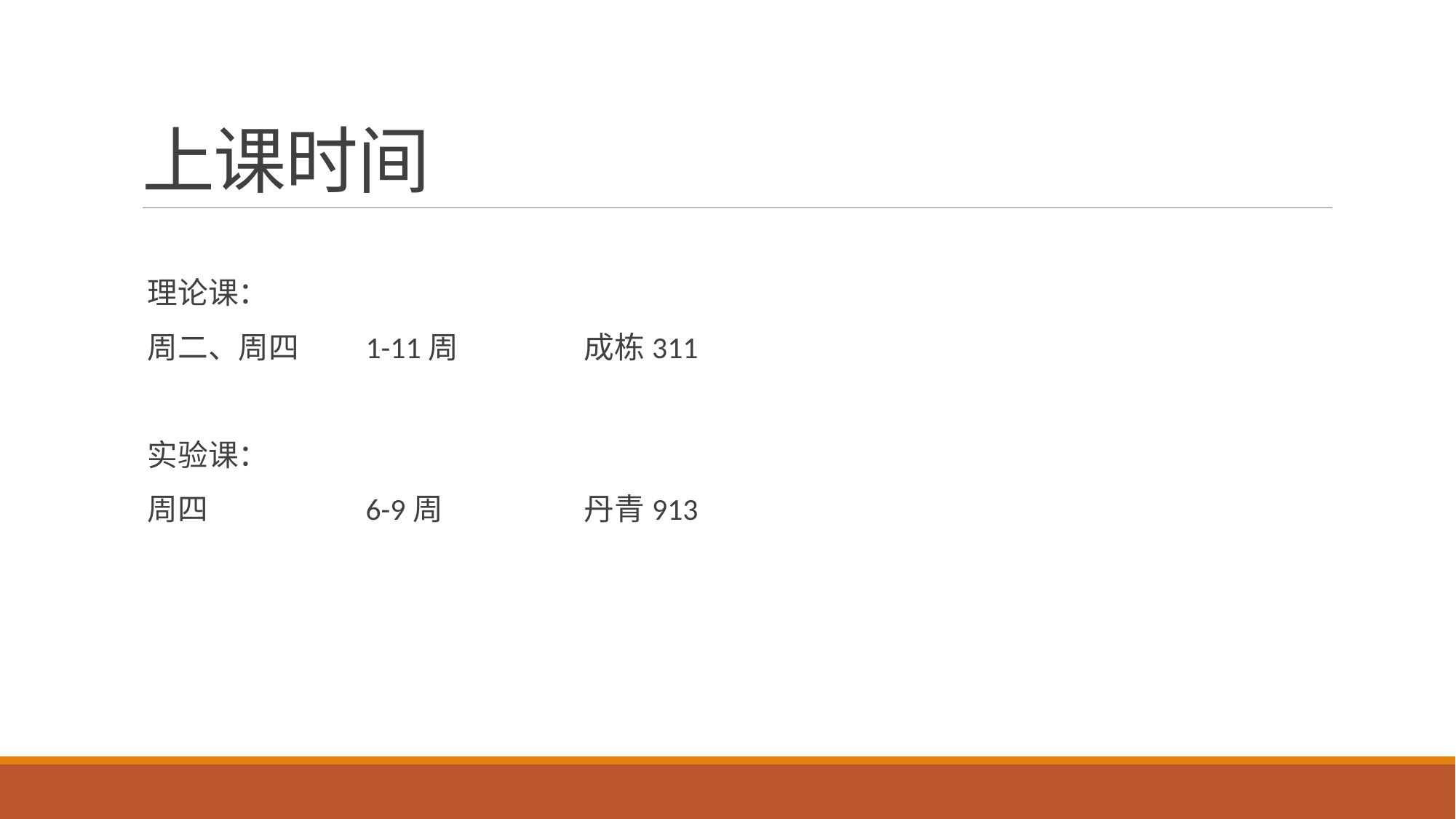

# 上课时间

理论课：
周二、周四	1-11周		成栋311

实验课：
周四		6-9周		丹青913